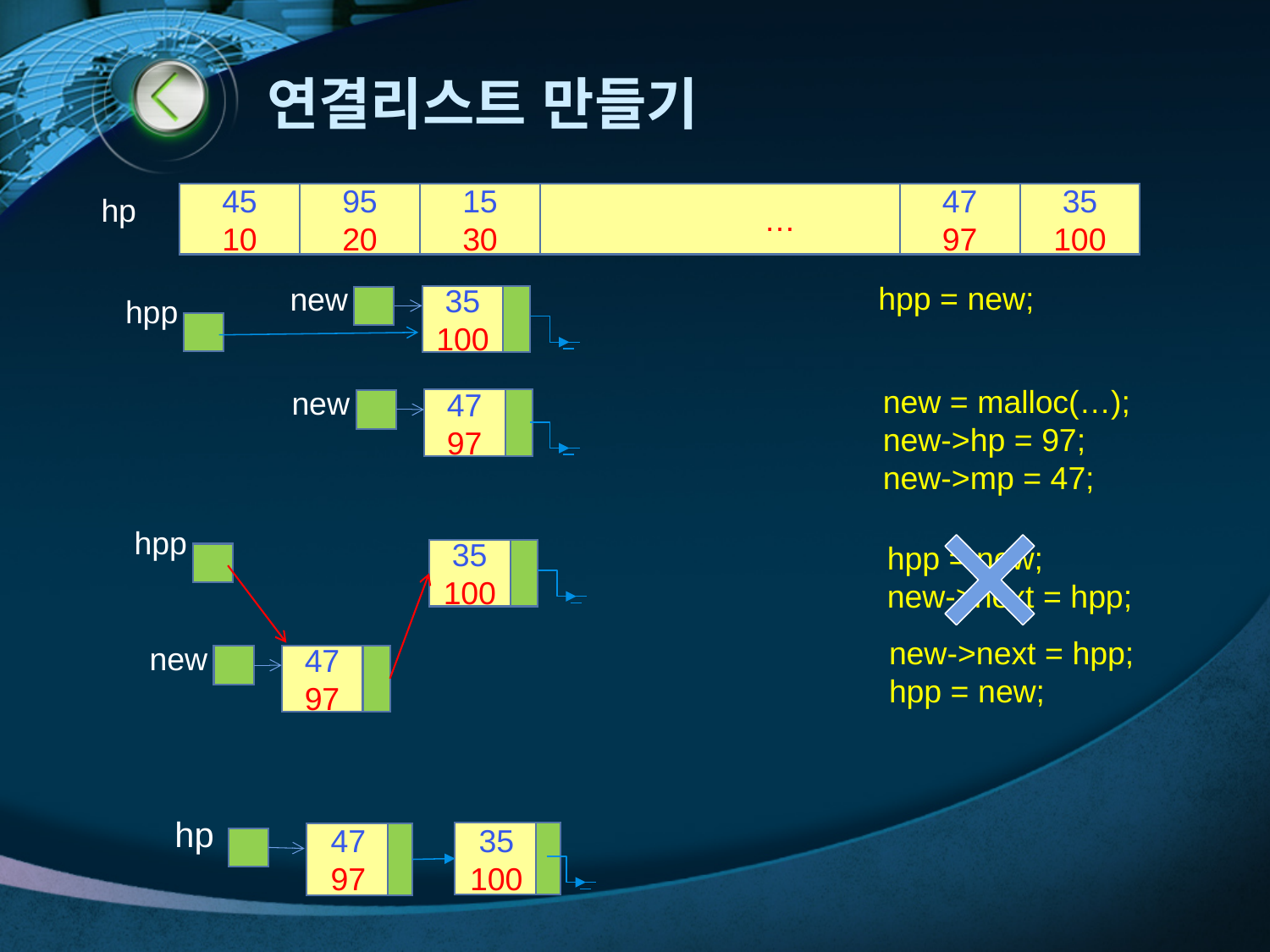

# 연결리스트 만들기
hp
45
10
95
20
15
30
…
47
97
35
100
hpp = new;
new
hpp

35
100

new = malloc(…);
new->hp = 97;
new->mp = 47;
new

47
97

hpp

35
100

new

47
97

hpp = new;
new->next = hpp;
new->next = hpp;
hpp = new;
hp
35
100

47
97